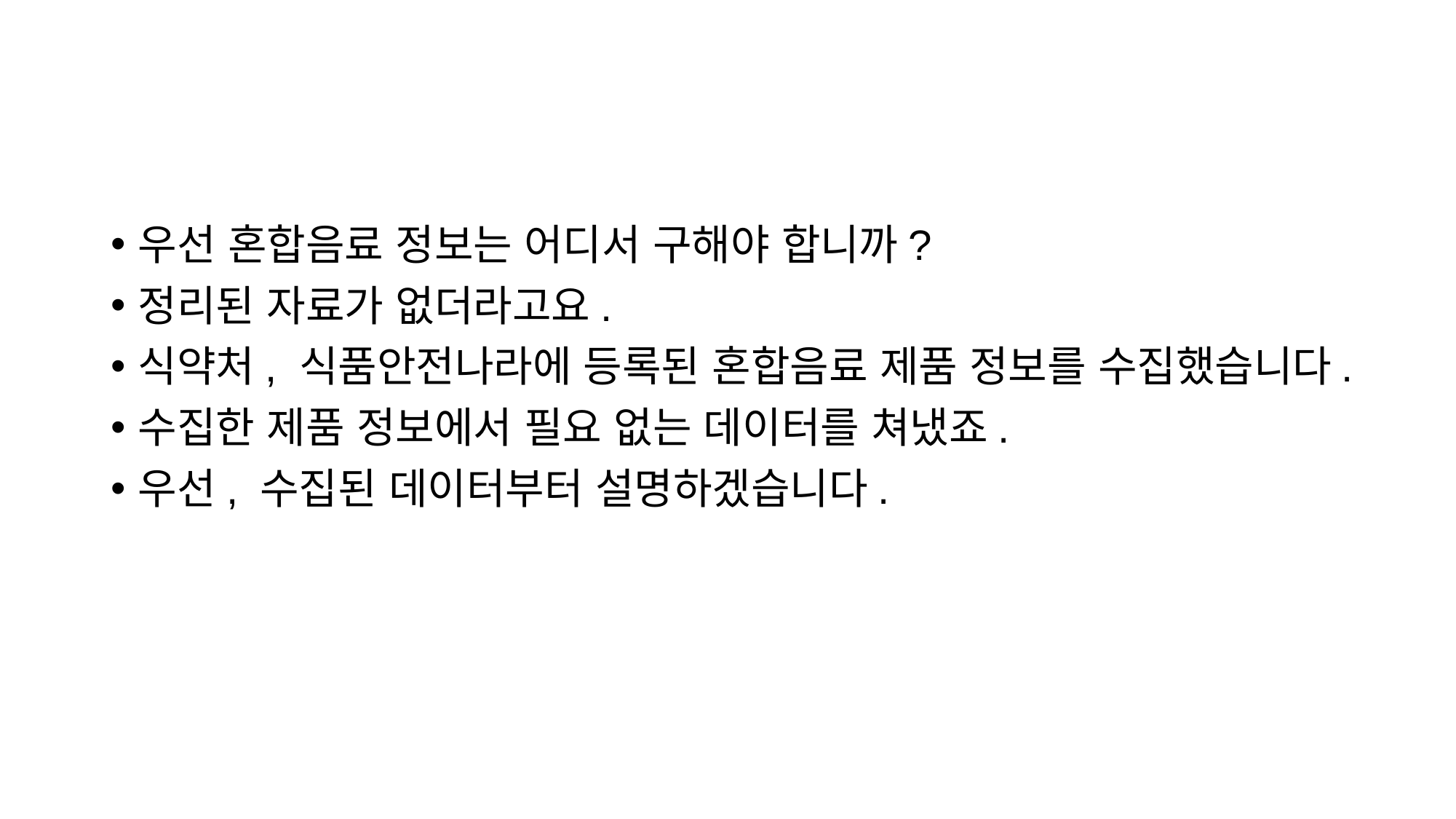

#
우선 혼합음료 정보는 어디서 구해야 합니까?
정리된 자료가 없더라고요.
식약처, 식품안전나라에 등록된 혼합음료 제품 정보를 수집했습니다.
수집한 제품 정보에서 필요 없는 데이터를 쳐냈죠.
우선, 수집된 데이터부터 설명하겠습니다.